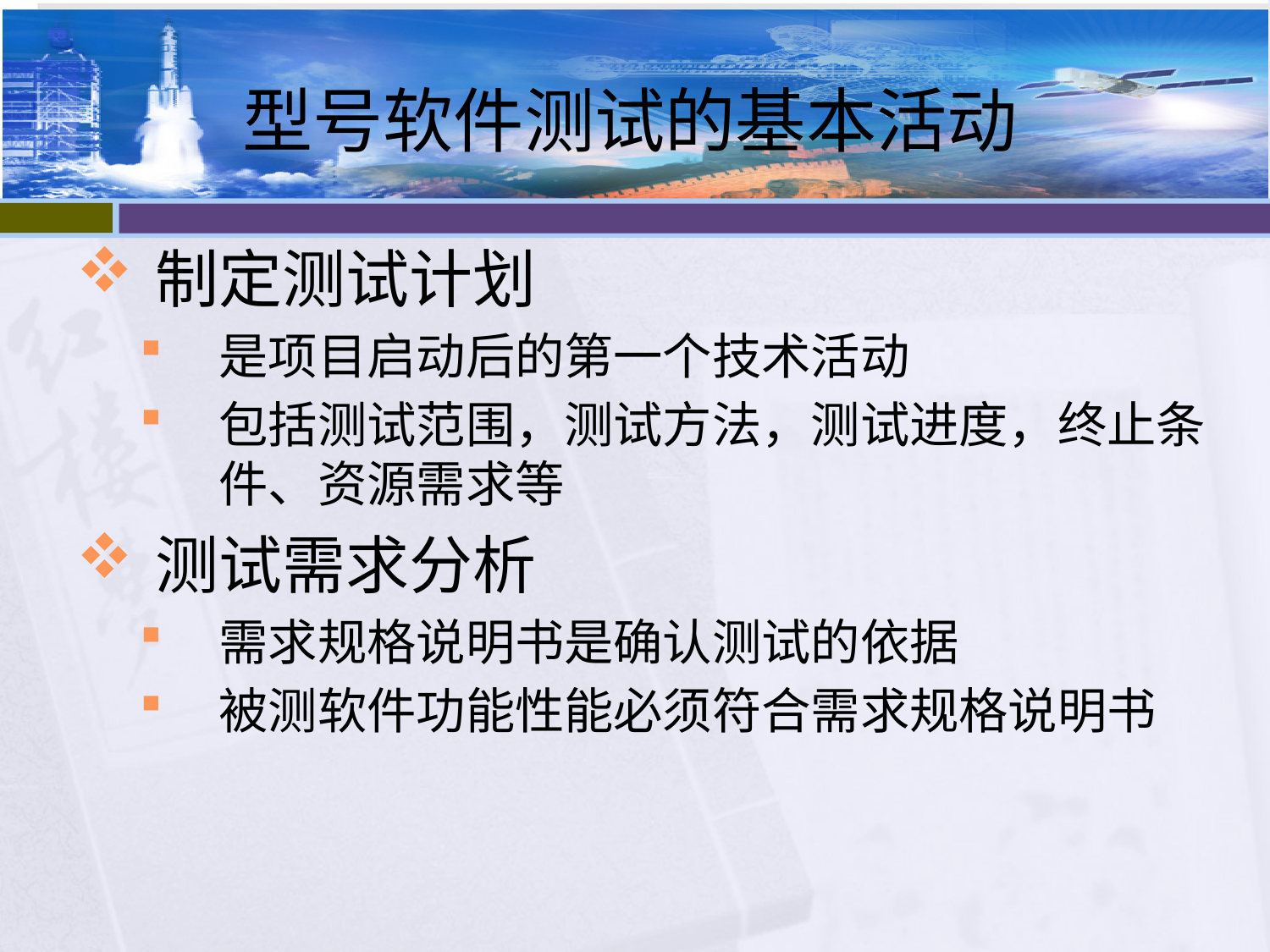

# 型号软件测试的基本活动

制定测试计划
是项目启动后的第一个技术活动
包括测试范围，测试方法，测试进度，终止条件、资源需求等
测试需求分析
需求规格说明书是确认测试的依据
被测软件功能性能必须符合需求规格说明书